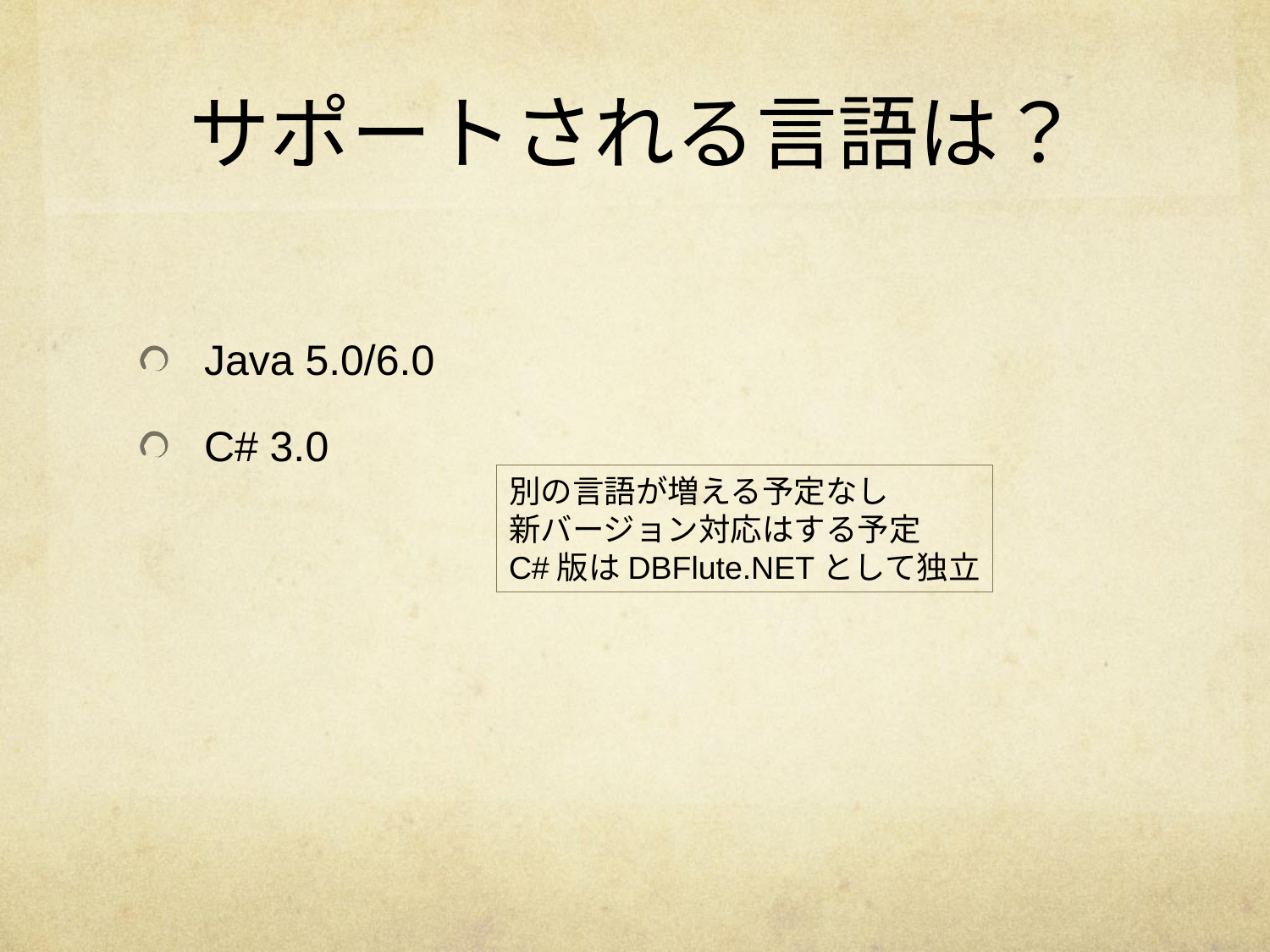

# サポートされる言語は？

Java 5.0/6.0
C# 3.0

別の言語が増える予定なし
新バージョン対応はする予定
C#版はDBFlute.NETとして独立